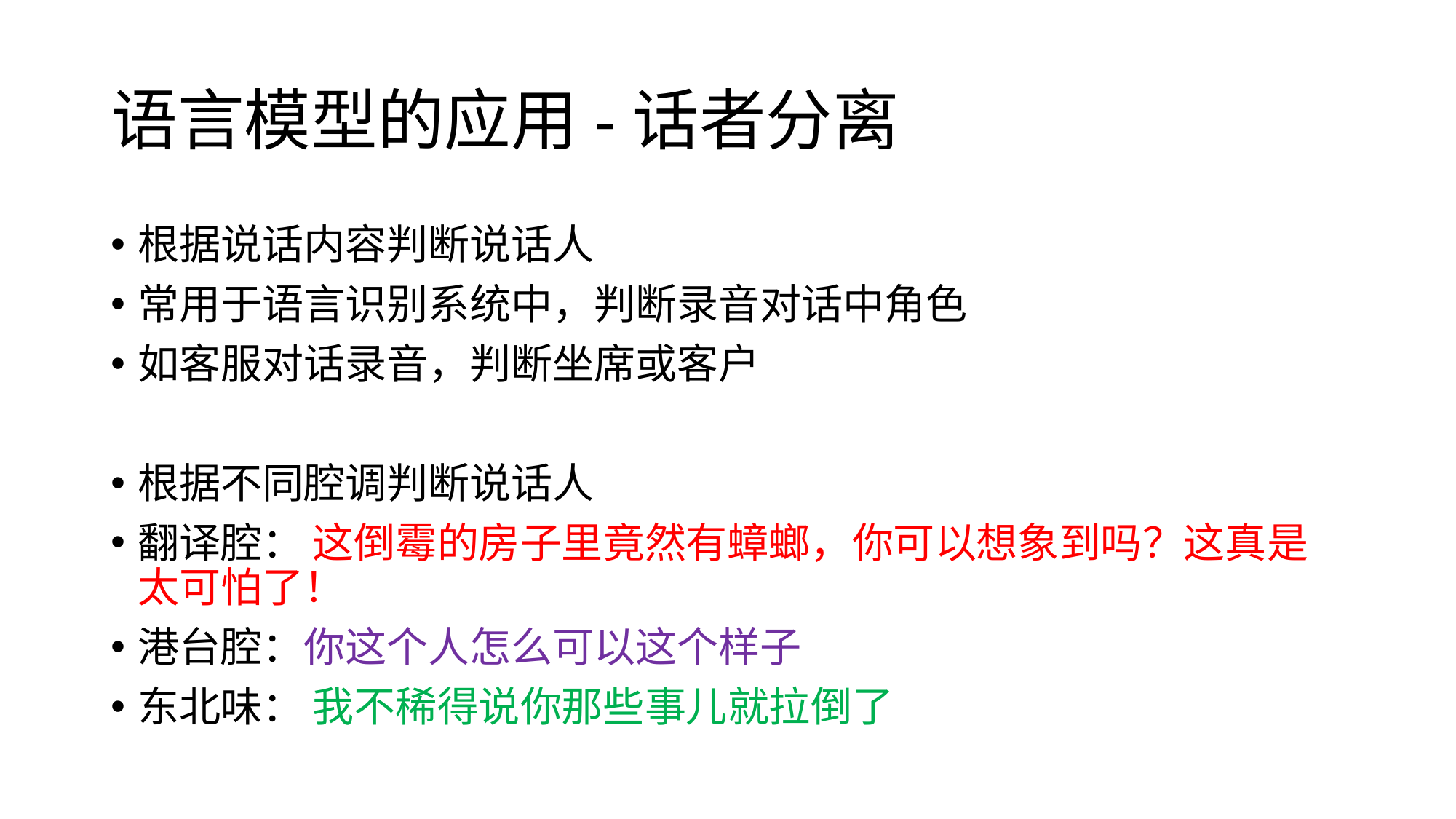

# 语言模型的应用-话者分离
根据说话内容判断说话人
常用于语言识别系统中，判断录音对话中角色
如客服对话录音，判断坐席或客户

根据不同腔调判断说话人
翻译腔： 这倒霉的房子里竟然有蟑螂，你可以想象到吗？这真是太可怕了！
港台腔：你这个人怎么可以这个样子
东北味： 我不稀得说你那些事儿就拉倒了